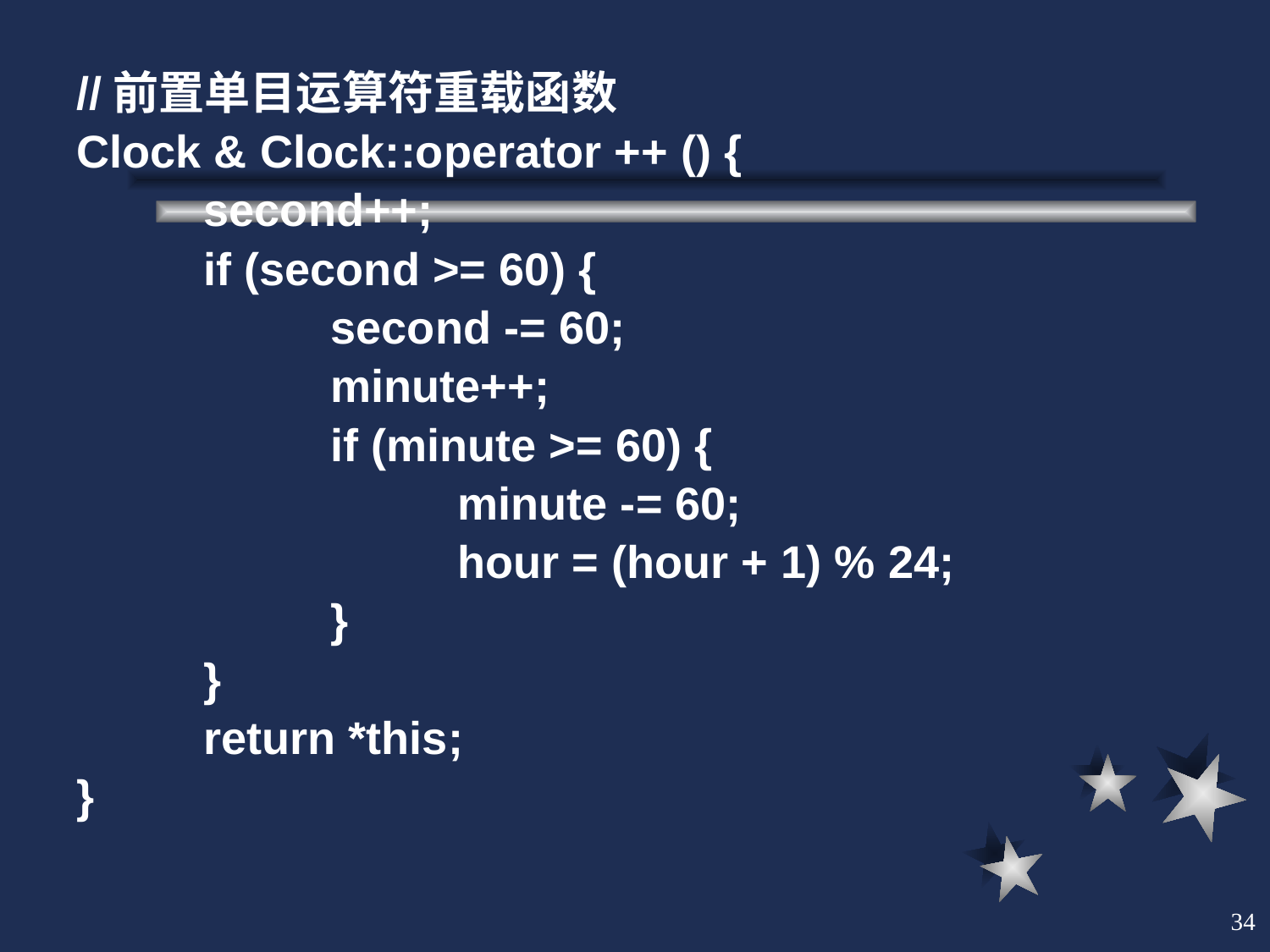

//前置单目运算符重载函数
Clock & Clock::operator ++ () {
	second++;
	if (second >= 60) {
		second -= 60;
		minute++;
		if (minute >= 60) {
			minute -= 60;
			hour = (hour + 1) % 24;
		}
	}
	return *this;
}
34